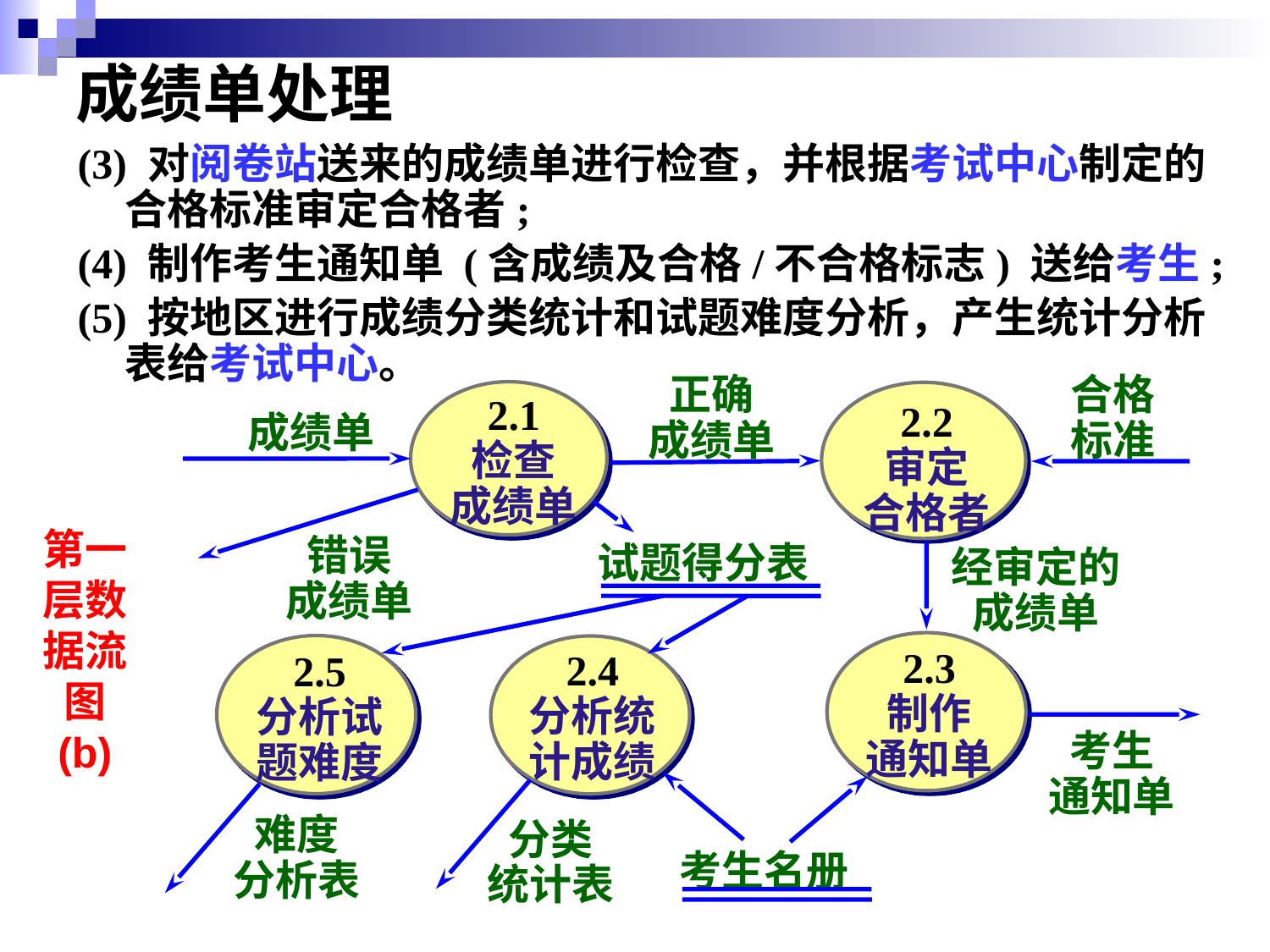

# 成绩单处理
(3) 对阅卷站送来的成绩单进行检查，并根据考试中心制定的合格标准审定合格者;
(4) 制作考生通知单 (含成绩及合格/不合格标志) 送给考生;
(5) 按地区进行成绩分类统计和试题难度分析，产生统计分析表给考试中心。
合格
标准
正确
成绩单

2.1
检查
成绩单
2.2
审定
合格者
成绩单

错误
成绩单
试题得分表
经审定的
成绩单

2.3
制作
通知单
2.4
分析统
计成绩
2.5
分析试
题难度

考生
通知单

难度
分析表
分类
统计表
考生名册

第一层数据流图 (b)